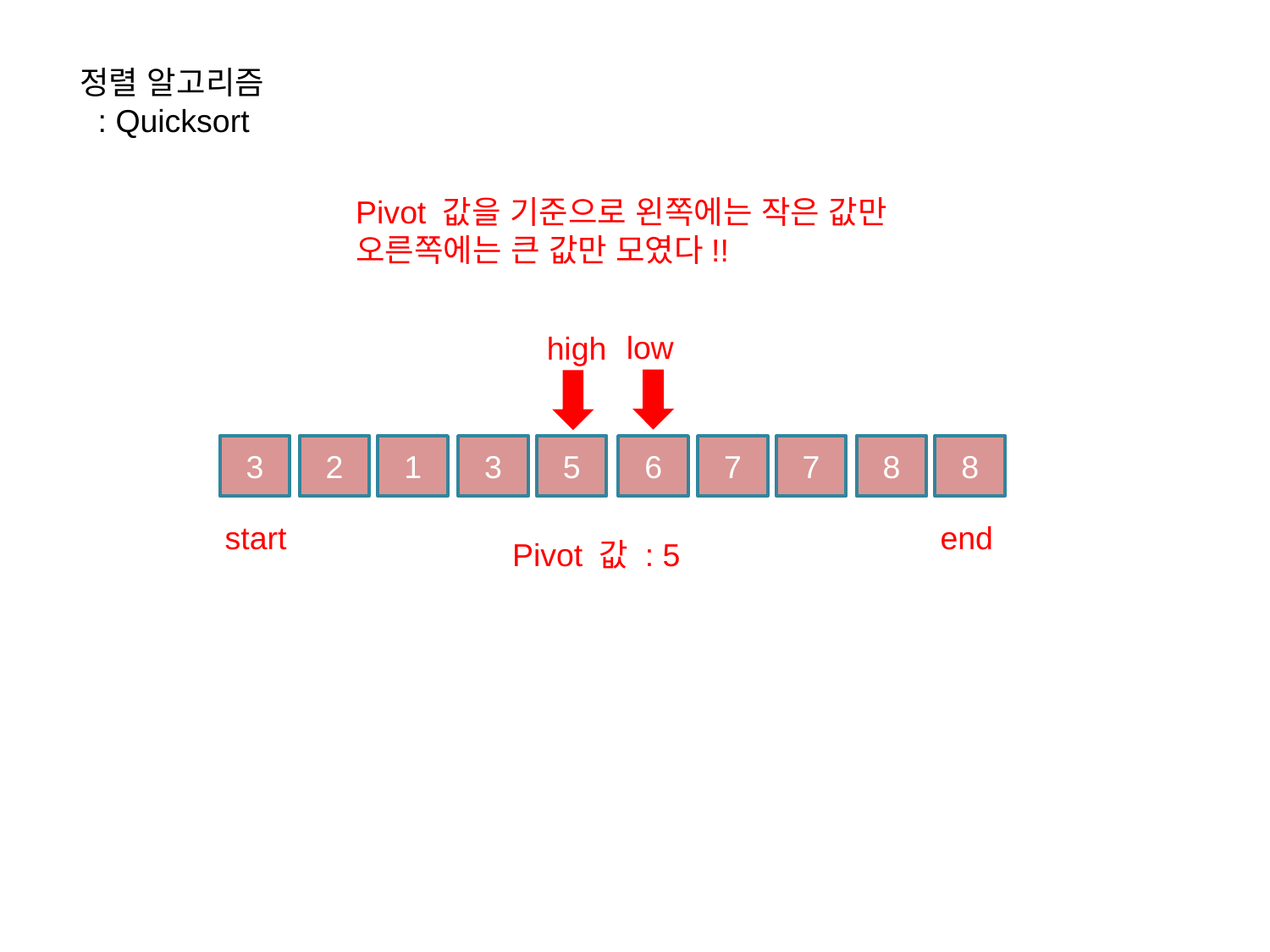

정렬 알고리즘
  : Quicksort
Pivot 값을 기준으로 왼쪽에는 작은 값만
오른쪽에는 큰 값만 모였다!!
low

high

3
2
1
3
5
6
7
7
8
8
start
end
Pivot 값 : 5